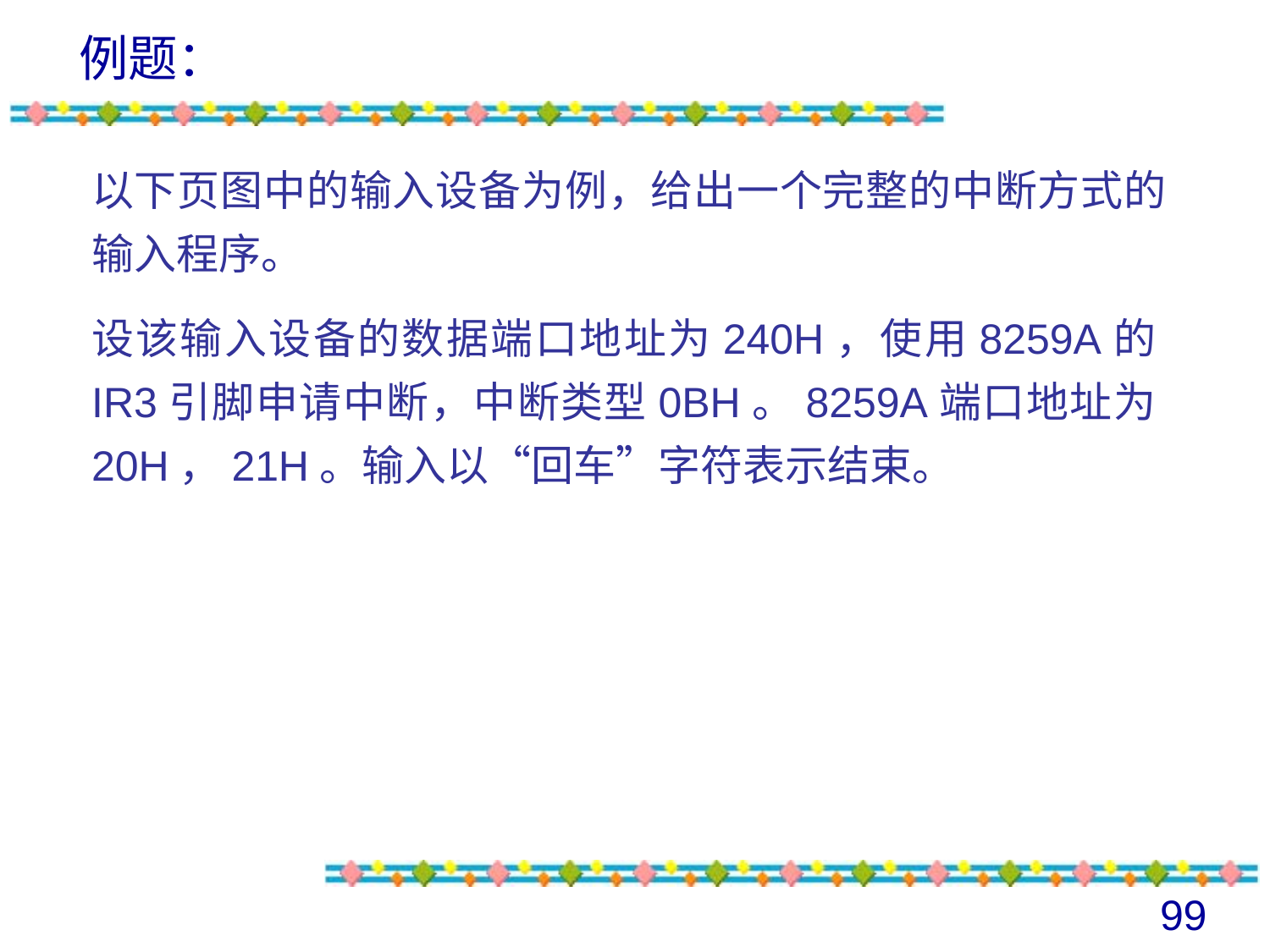

# 例题：
以下页图中的输入设备为例，给出一个完整的中断方式的输入程序。
设该输入设备的数据端口地址为240H，使用8259A的IR3引脚申请中断，中断类型0BH。8259A端口地址为20H，21H。输入以“回车”字符表示结束。